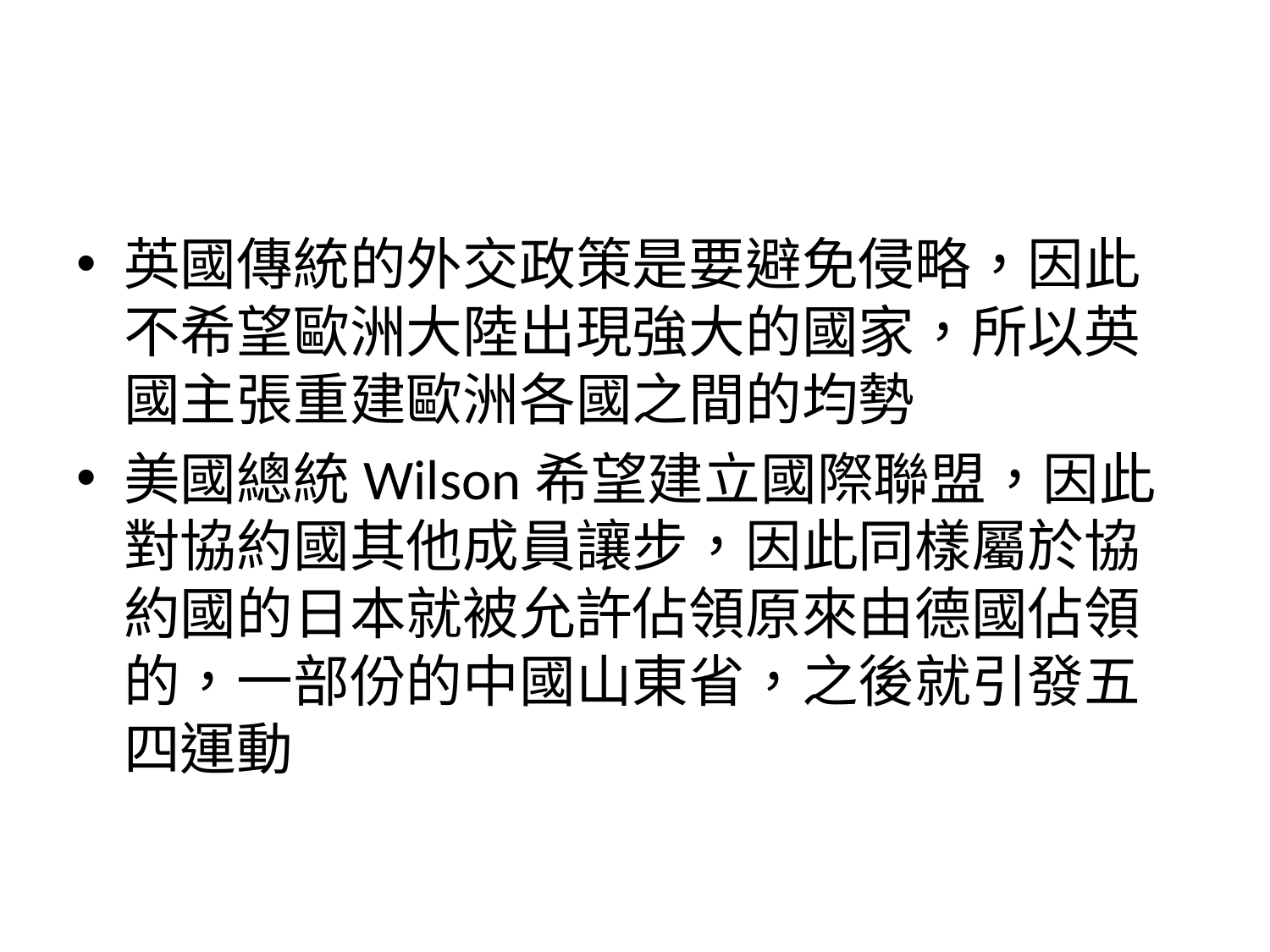

#
英國傳統的外交政策是要避免侵略，因此不希望歐洲大陸出現強大的國家，所以英國主張重建歐洲各國之間的均勢
美國總統Wilson希望建立國際聯盟，因此對協約國其他成員讓步，因此同樣屬於協約國的日本就被允許佔領原來由德國佔領的，一部份的中國山東省，之後就引發五四運動